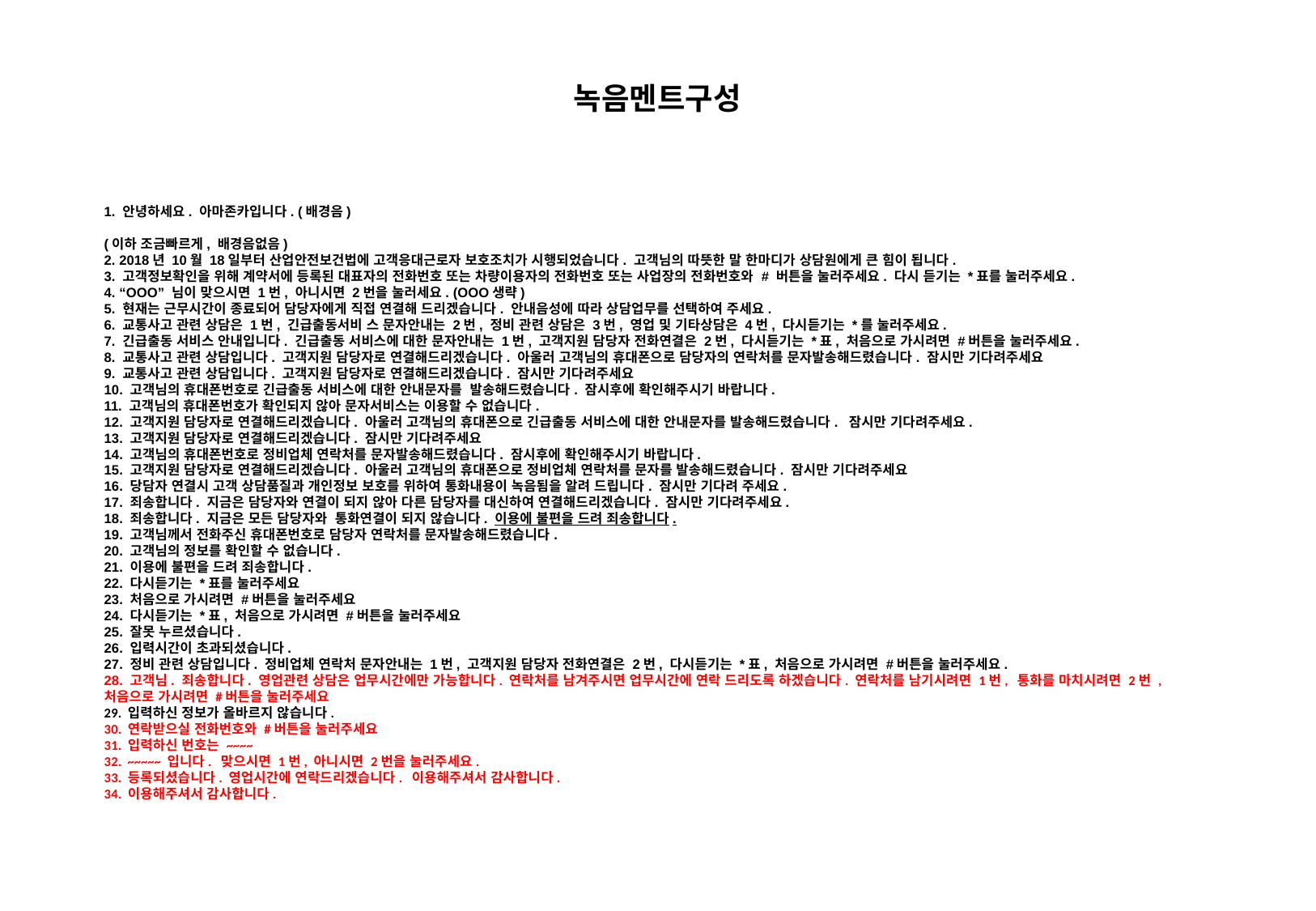

녹음멘트구성
1. 안녕하세요. 아마존카입니다. (배경음)

(이하 조금빠르게, 배경음없음)
2. 2018년 10월 18일부터 산업안전보건법에 고객응대근로자 보호조치가 시행되었습니다. 고객님의 따뜻한 말 한마디가 상담원에게 큰 힘이 됩니다.
3. 고객정보확인을 위해 계약서에 등록된 대표자의 전화번호 또는 차량이용자의 전화번호 또는 사업장의 전화번호와 # 버튼을 눌러주세요. 다시 듣기는 *표를 눌러주세요.
4. “OOO” 님이 맞으시면 1번, 아니시면 2번을 눌러세요. (OOO생략)
5. 현재는 근무시간이 종료되어 담당자에게 직접 연결해 드리겠습니다. 안내음성에 따라 상담업무를 선택하여 주세요.
6. 교통사고 관련 상담은 1번, 긴급출동서비 스 문자안내는 2번, 정비 관련 상담은 3번, 영업 및 기타상담은 4번, 다시듣기는 *를 눌러주세요.
7. 긴급출동 서비스 안내입니다. 긴급출동 서비스에 대한 문자안내는 1번, 고객지원 담당자 전화연결은 2번, 다시듣기는 *표, 처음으로 가시려면 #버튼을 눌러주세요.
8. 교통사고 관련 상담입니다. 고객지원 담당자로 연결해드리겠습니다. 아울러 고객님의 휴대폰으로 담당자의 연락처를 문자발송해드렸습니다. 잠시만 기다려주세요
9. 교통사고 관련 상담입니다. 고객지원 담당자로 연결해드리겠습니다. 잠시만 기다려주세요
10. 고객님의 휴대폰번호로 긴급출동 서비스에 대한 안내문자를  발송해드렸습니다. 잠시후에 확인해주시기 바랍니다.
11. 고객님의 휴대폰번호가 확인되지 않아 문자서비스는 이용할 수 없습니다.
12. 고객지원 담당자로 연결해드리겠습니다. 아울러 고객님의 휴대폰으로 긴급출동 서비스에 대한 안내문자를 발송해드렸습니다.  잠시만 기다려주세요.
13. 고객지원 담당자로 연결해드리겠습니다. 잠시만 기다려주세요
14. 고객님의 휴대폰번호로 정비업체 연락처를 문자발송해드렸습니다. 잠시후에 확인해주시기 바랍니다.
15. 고객지원 담당자로 연결해드리겠습니다. 아울러 고객님의 휴대폰으로 정비업체 연락처를 문자를 발송해드렸습니다. 잠시만 기다려주세요
16. 당담자 연결시 고객 상담품질과 개인정보 보호를 위하여 통화내용이 녹음됨을 알려 드립니다. 잠시만 기다려 주세요.
17. 죄송합니다. 지금은 담당자와 연결이 되지 않아 다른 담당자를 대신하여 연결해드리겠습니다. 잠시만 기다려주세요.
18. 죄송합니다. 지금은 모든 담당자와  통화연결이 되지 않습니다. 이용에 불편을 드려 죄송합니다.
19. 고객님께서 전화주신 휴대폰번호로 담당자 연락처를 문자발송해드렸습니다.
20. 고객님의 정보를 확인할 수 없습니다.
21. 이용에 불편을 드려 죄송합니다.
22. 다시듣기는 *표를 눌러주세요
23. 처음으로 가시려면 #버튼을 눌러주세요
24. 다시듣기는 *표, 처음으로 가시려면 #버튼을 눌러주세요
25. 잘못 누르셨습니다.
26. 입력시간이 초과되셨습니다.
27. 정비 관련 상담입니다. 정비업체 연락처 문자안내는 1번, 고객지원 담당자 전화연결은 2번, 다시듣기는 *표, 처음으로 가시려면 #버튼을 눌러주세요.
28. 고객님. 죄송합니다. 영업관련 상담은 업무시간에만 가능합니다. 연락처를 남겨주시면 업무시간에 연락 드리도록 하겠습니다. 연락처를 남기시려면 1번,  통화를 마치시려면 2번 ,
처음으로 가시려면 #버튼을 눌러주세요
29. 입력하신 정보가 올바르지 않습니다.
30. 연락받으실 전화번호와 #버튼을 눌러주세요
31. 입력하신 번호는 ~~~~
32.  ~~~~~ 입니다.  맞으시면 1번, 아니시면 2번을 눌러주세요.
33. 등록되셨습니다. 영업시간에 연락드리겠습니다.  이용해주셔서 감사합니다.
34. 이용해주셔서 감사합니다.